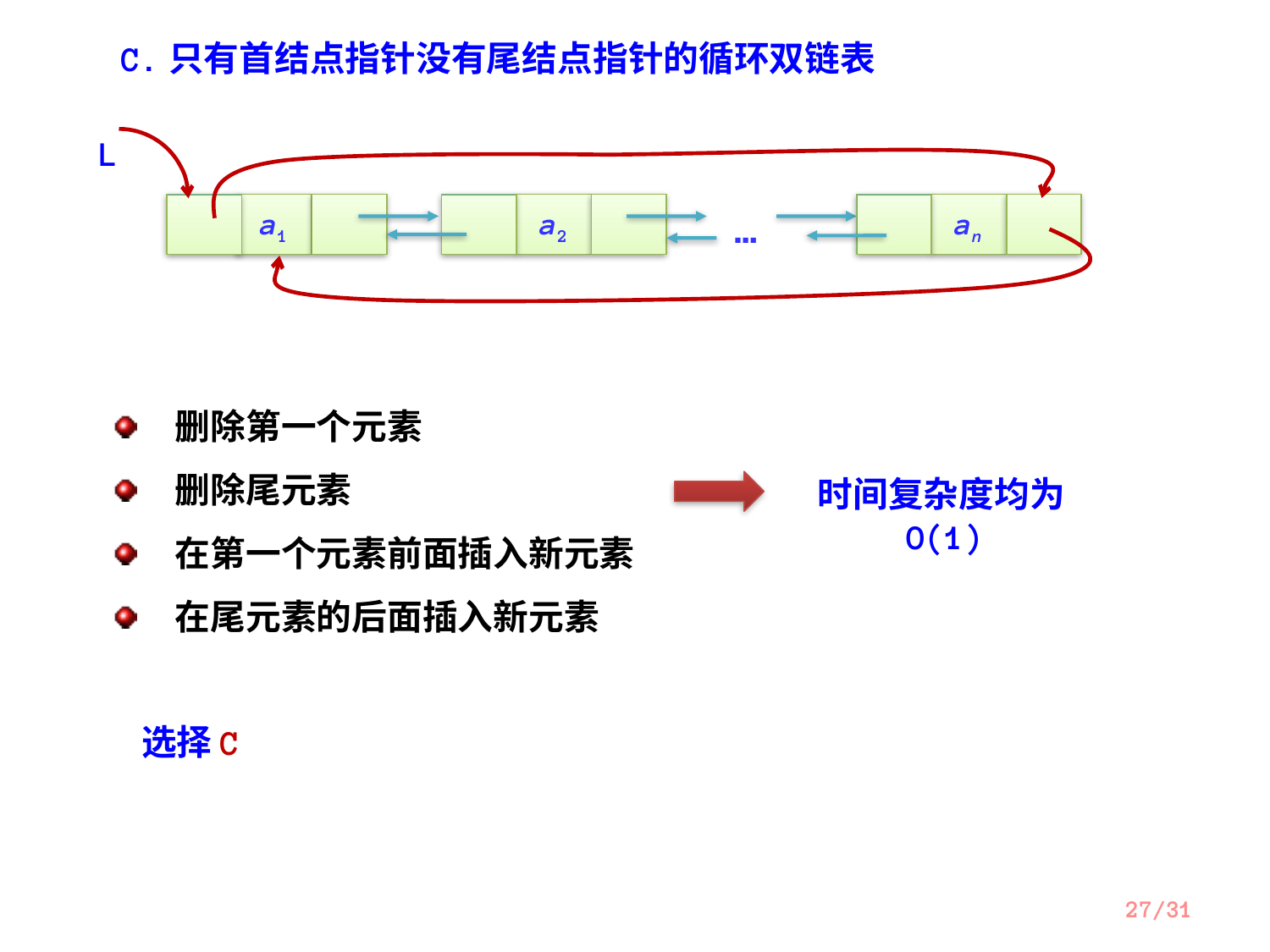

C.只有首结点指针没有尾结点指针的循环双链表
L

a1

a2

…

an

删除第一个元素
删除尾元素
在第一个元素前面插入新元素
在尾元素的后面插入新元素
时间复杂度均为O(1)

选择C
27/31